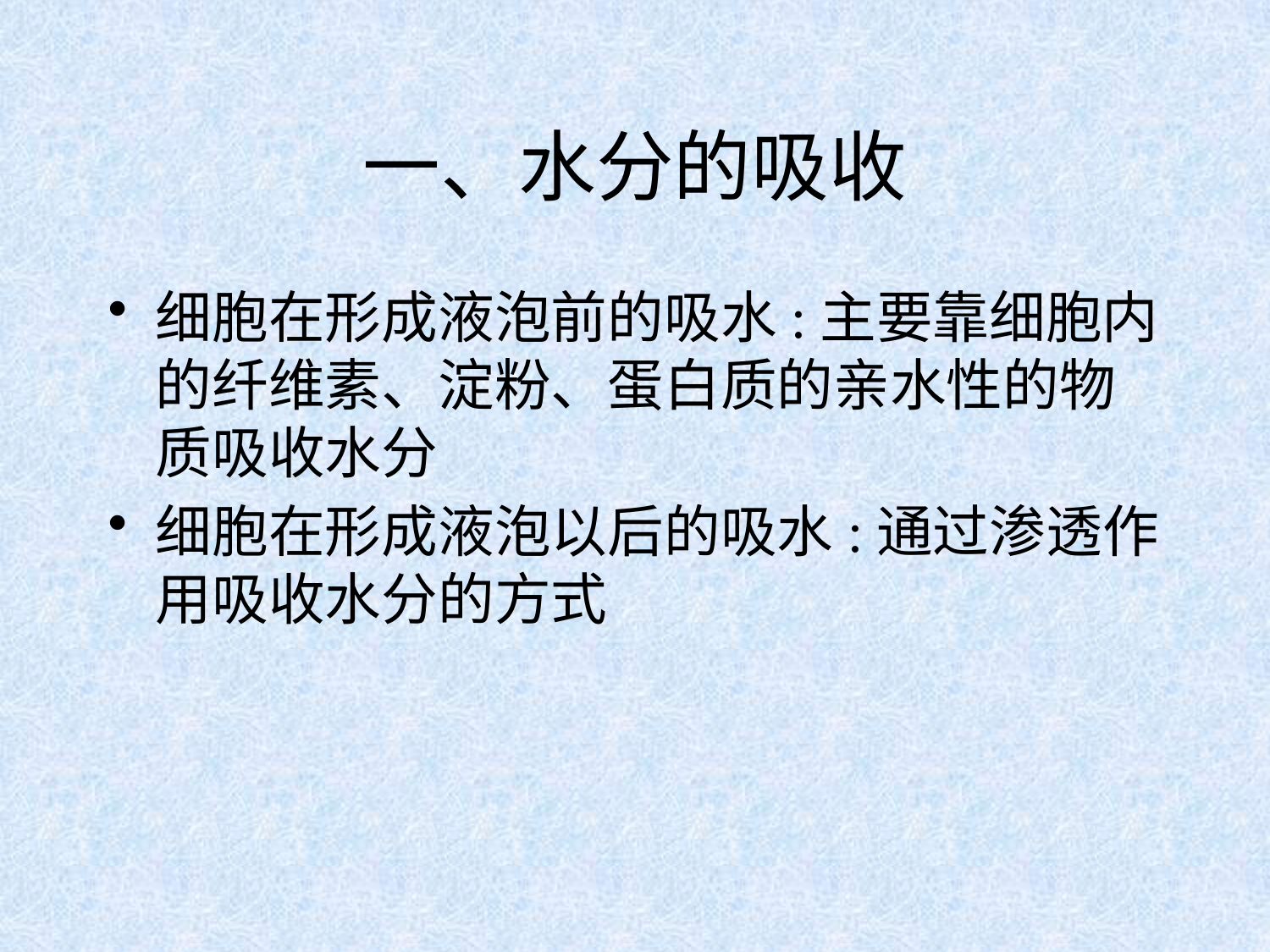

# 一、水分的吸收
细胞在形成液泡前的吸水:主要靠细胞内的纤维素、淀粉、蛋白质的亲水性的物质吸收水分
细胞在形成液泡以后的吸水:通过渗透作用吸收水分的方式